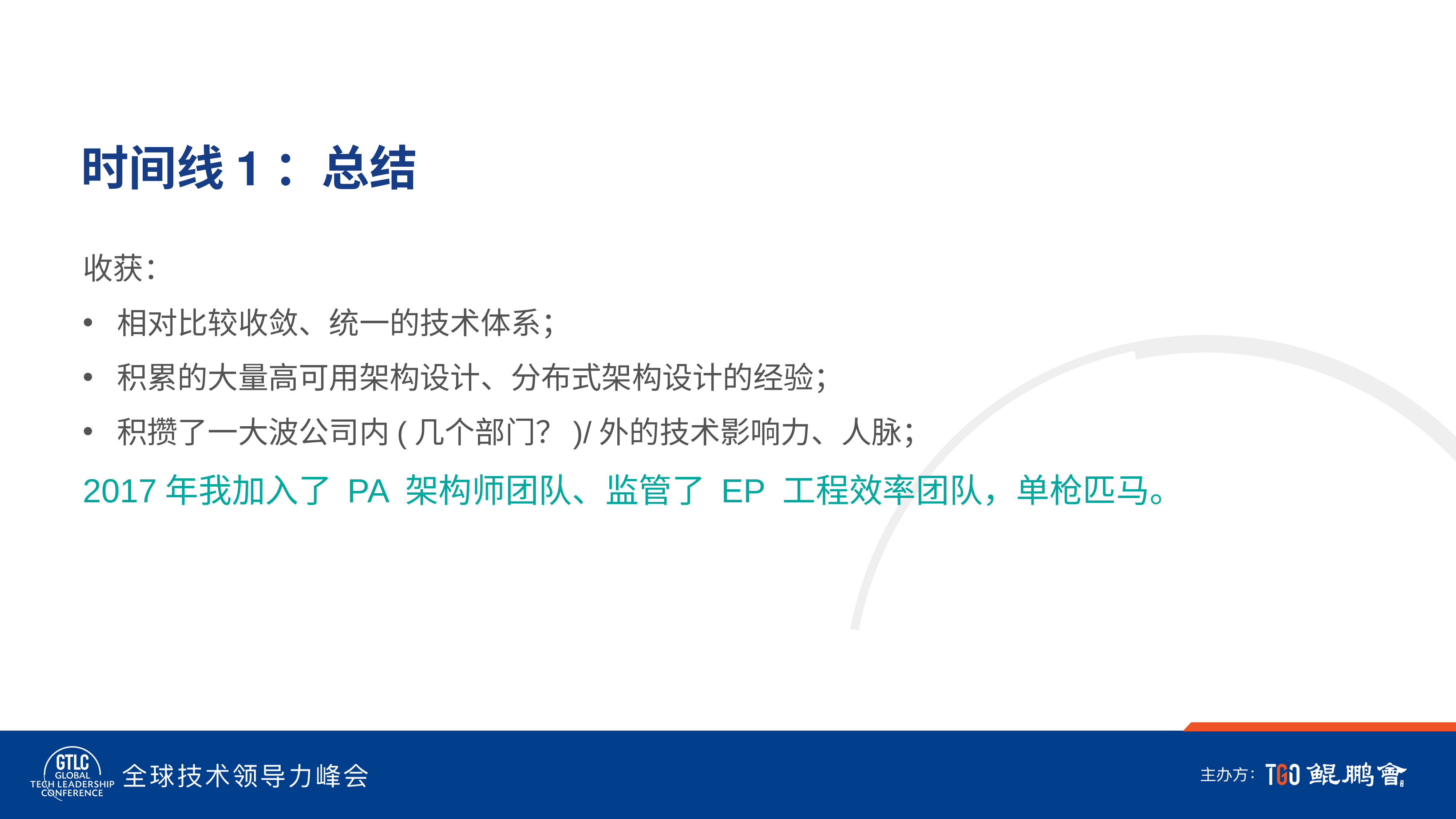

# 时间线1：总结
收获：
相对比较收敛、统一的技术体系；
积累的大量高可用架构设计、分布式架构设计的经验；
积攒了一大波公司内(几个部门？)/外的技术影响力、人脉；
2017年我加入了 PA 架构师团队、监管了 EP 工程效率团队，单枪匹马。